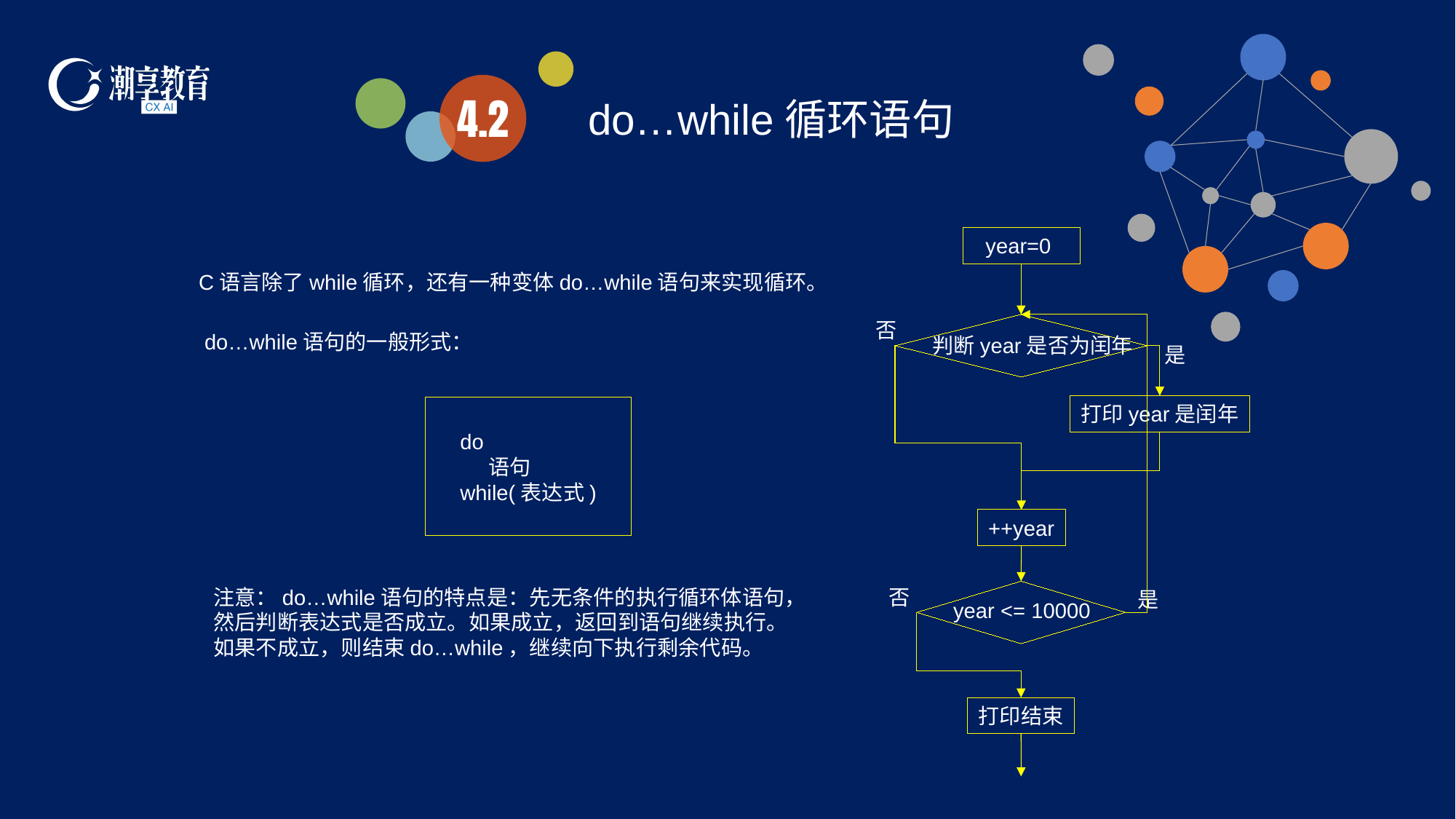

4.2

do…while循环语句
  year=0
C语言除了while循环，还有一种变体do…while语句来实现循环。
否

do…while语句的一般形式：
判断year是否为闰年
是
打印year是闰年

    do
          语句
    while(表达式)

++year
注意：do…while语句的特点是：先无条件的执行循环体语句，然后判断表达式是否成立。如果成立，返回到语句继续执行。如果不成立，则结束do…while，继续向下执行剩余代码。
否

year <= 10000
是
打印结束